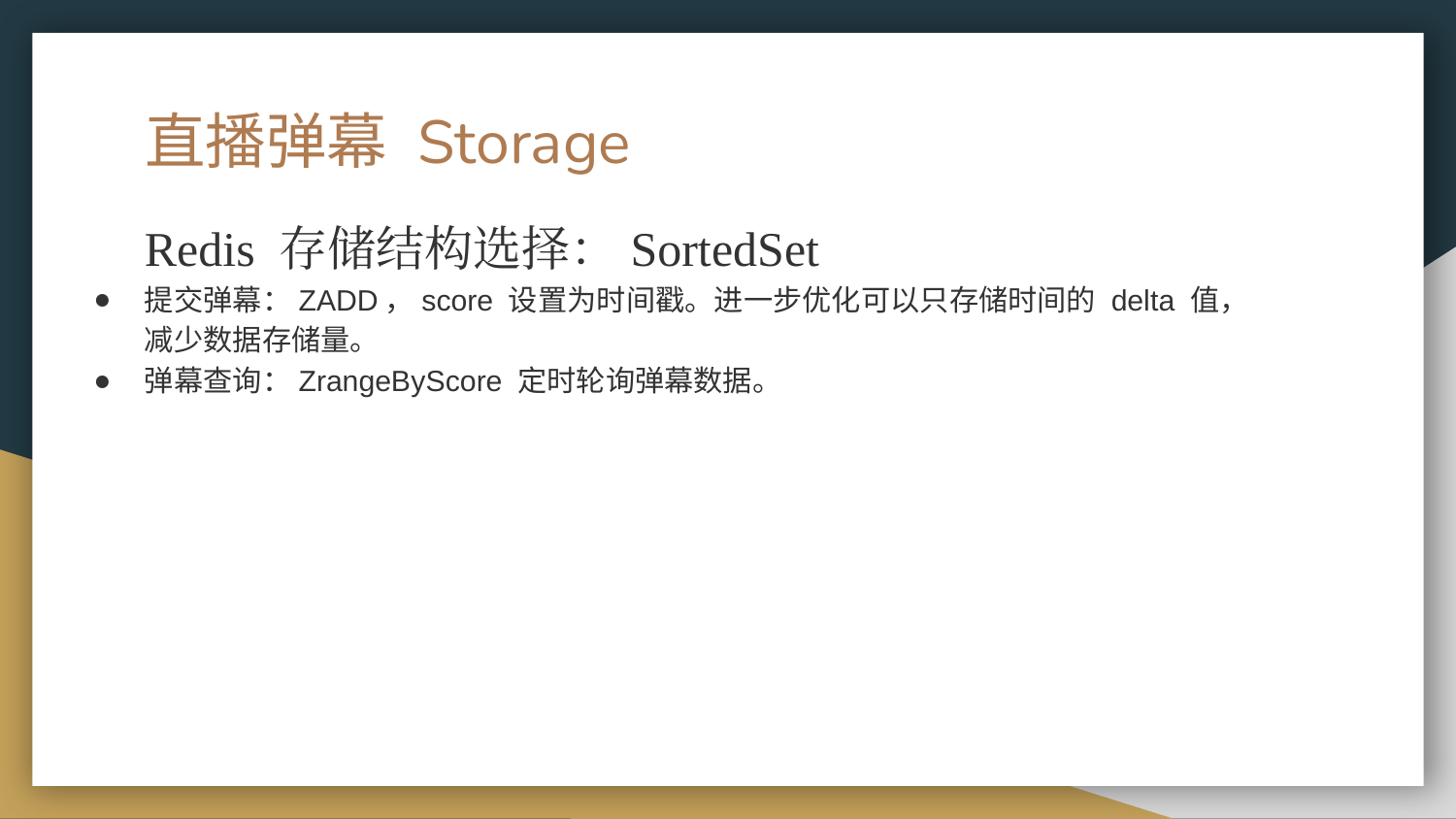

# 直播弹幕 Storage
Redis 存储结构选择：SortedSet
提交弹幕：ZADD，score 设置为时间戳。进一步优化可以只存储时间的 delta 值，减少数据存储量。
弹幕查询：ZrangeByScore 定时轮询弹幕数据。